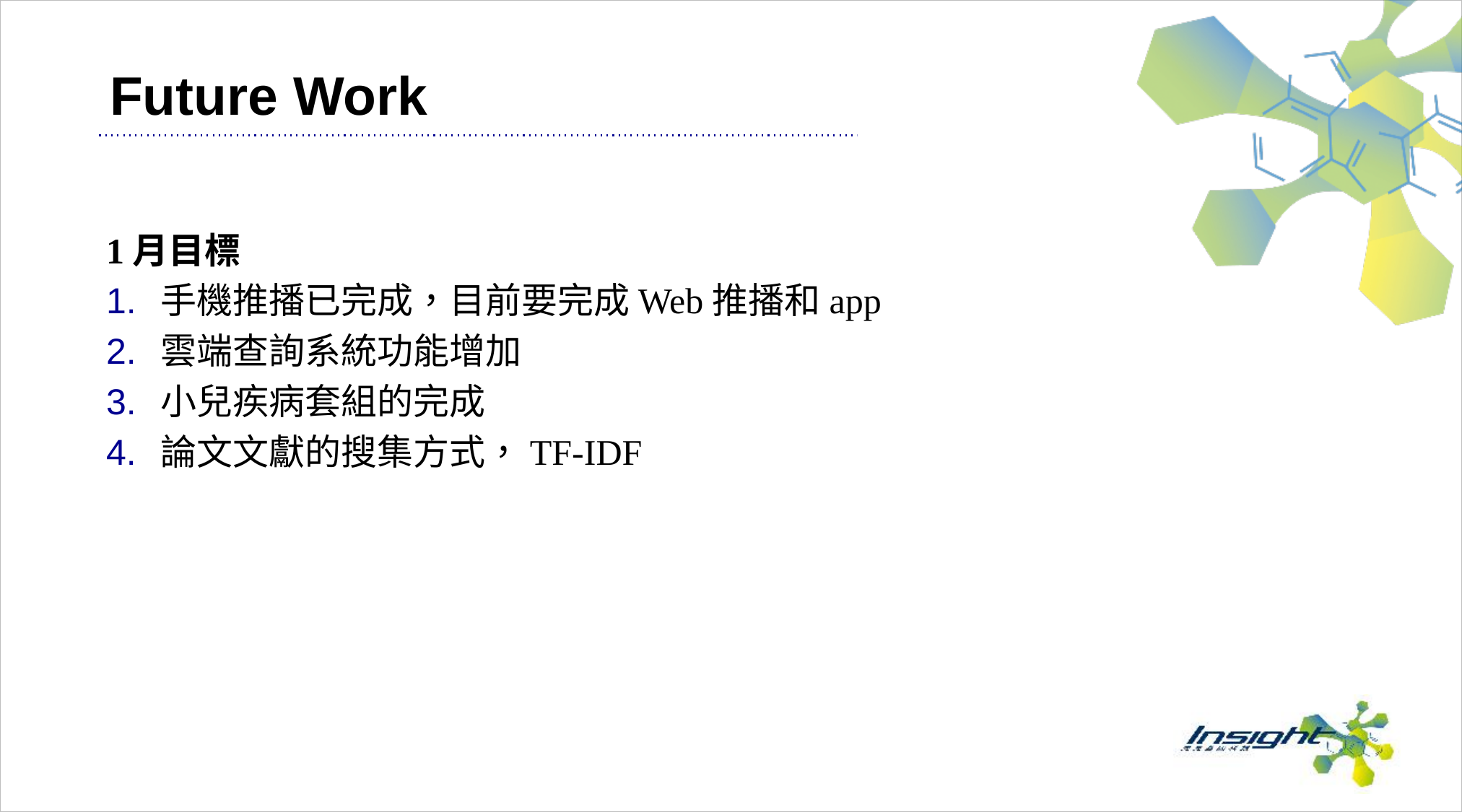

# Future Work

1月目標
手機推播已完成，目前要完成Web推播和app
雲端查詢系統功能增加
小兒疾病套組的完成
論文文獻的搜集方式，TF-IDF